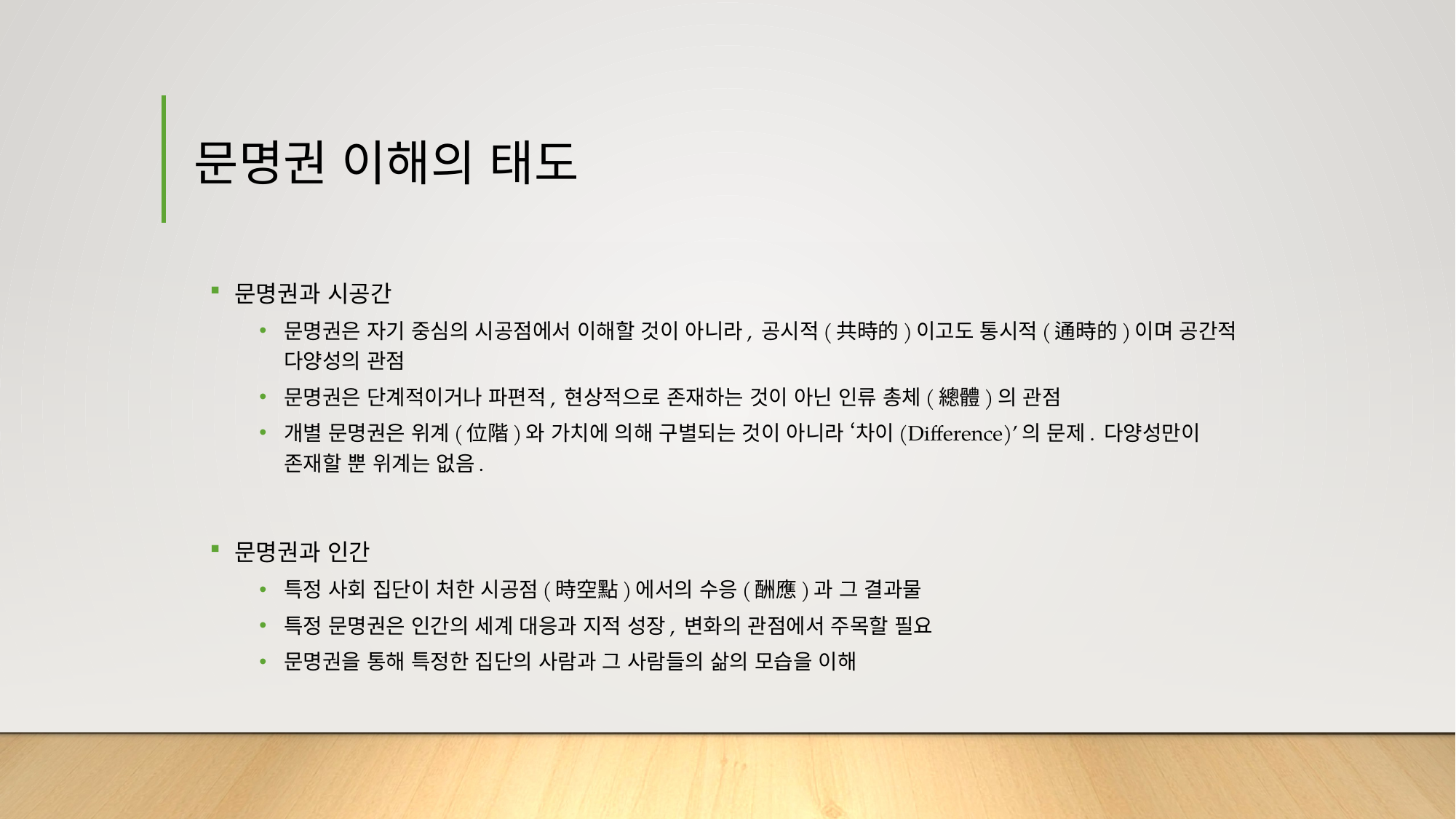

# 문명권 이해의 태도
문명권과 시공간
문명권은 자기 중심의 시공점에서 이해할 것이 아니라, 공시적(共時的)이고도 통시적(通時的)이며 공간적 다양성의 관점
문명권은 단계적이거나 파편적, 현상적으로 존재하는 것이 아닌 인류 총체(總體)의 관점
개별 문명권은 위계(位階)와 가치에 의해 구별되는 것이 아니라 ‘차이(Difference)’의 문제. 다양성만이 존재할 뿐 위계는 없음.

문명권과 인간
특정 사회 집단이 처한 시공점(時空點)에서의 수응(酬應)과 그 결과물
특정 문명권은 인간의 세계 대응과 지적 성장, 변화의 관점에서 주목할 필요
문명권을 통해 특정한 집단의 사람과 그 사람들의 삶의 모습을 이해